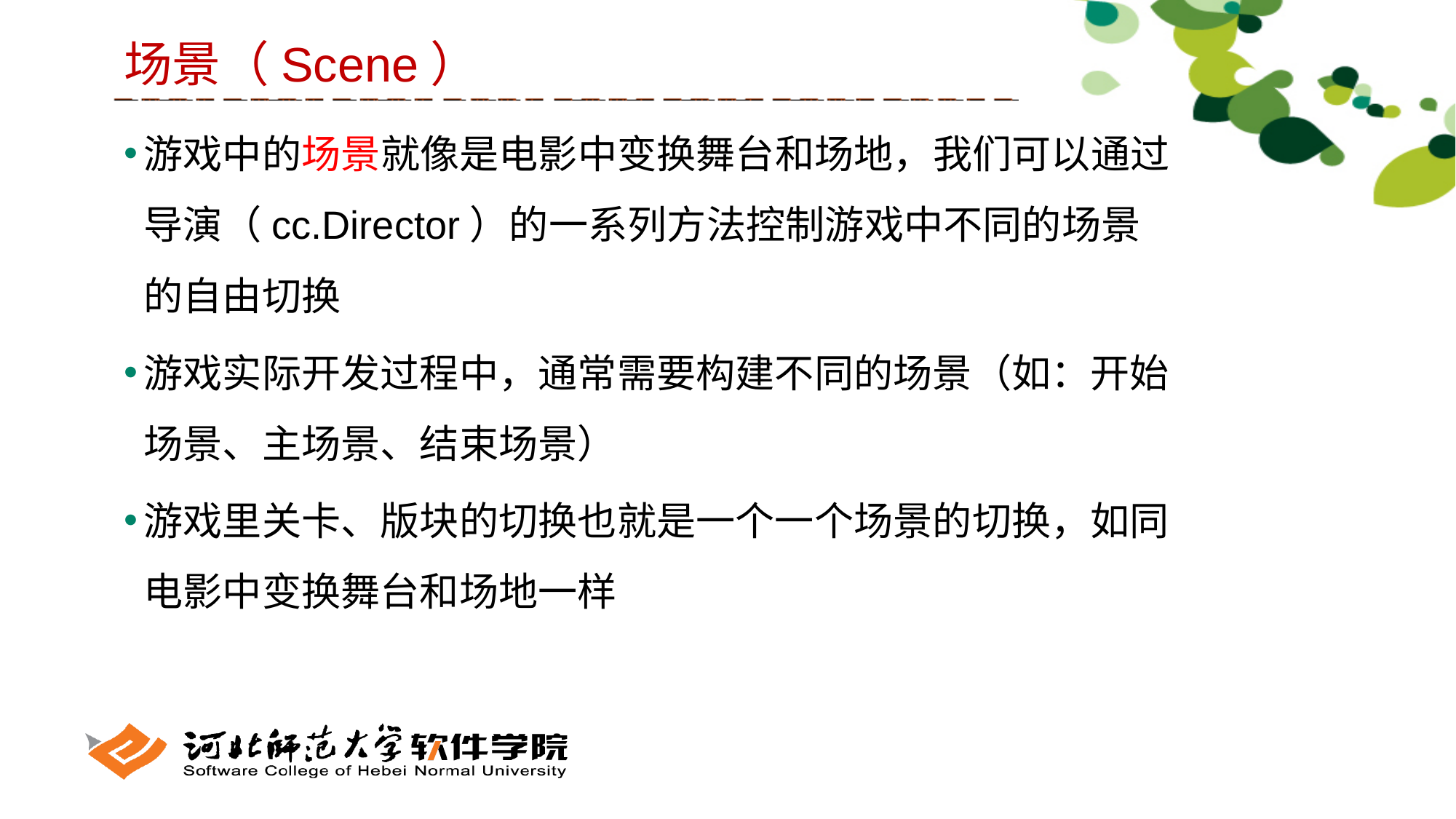

场景（Scene）
游戏中的场景就像是电影中变换舞台和场地，我们可以通过导演（cc.Director）的一系列方法控制游戏中不同的场景的自由切换
游戏实际开发过程中，通常需要构建不同的场景（如：开始场景、主场景、结束场景）
游戏里关卡、版块的切换也就是一个一个场景的切换，如同电影中变换舞台和场地一样